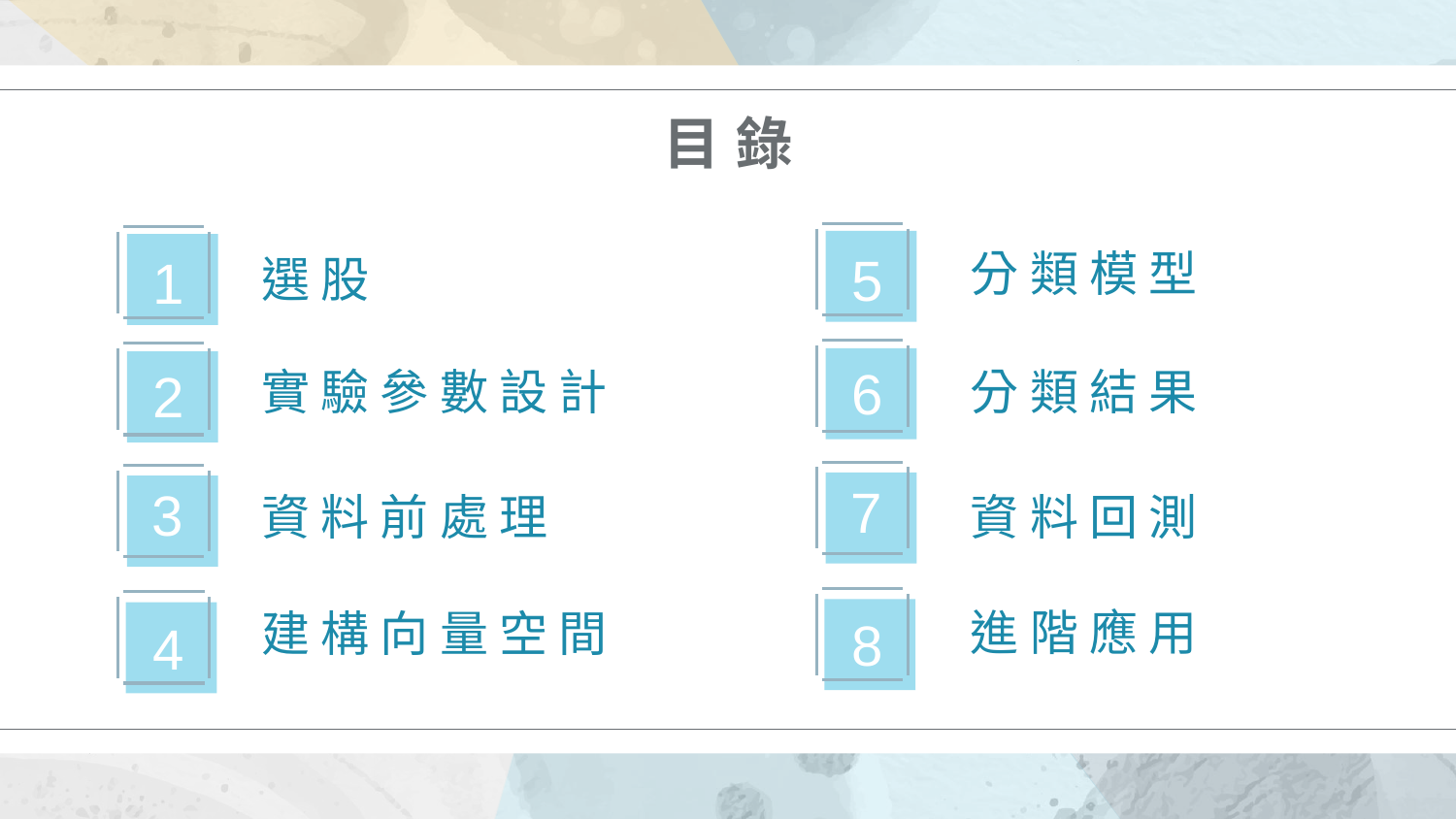

目 錄
分 類 模 型

選 股
5
1
分 類 結 果
實 驗 參 數 設 計

6

2
7
資 料 前 處 理
資 料 回 測

3

進 階 應 用
建 構 向 量 空 間

8
4